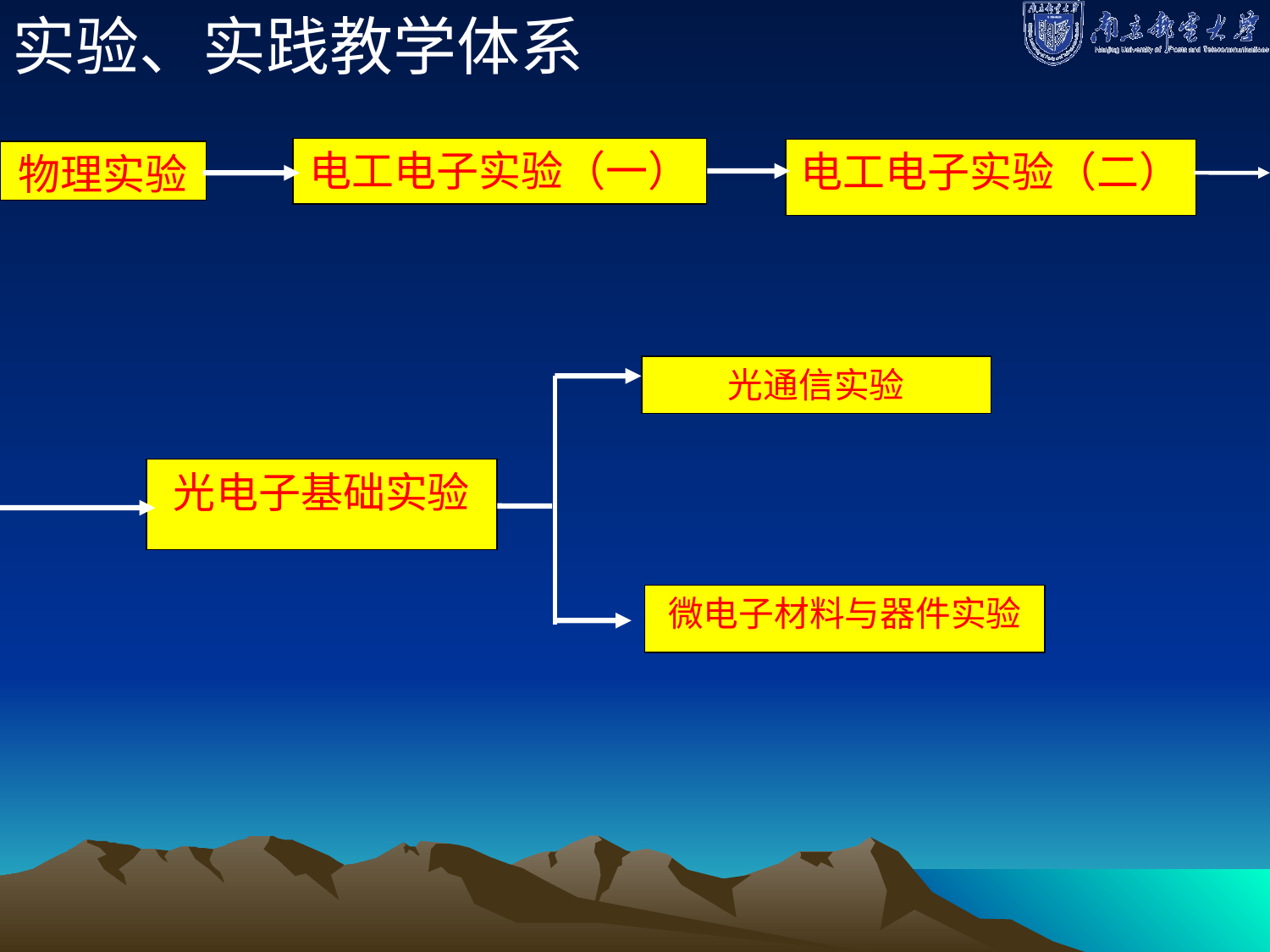

实验、实践教学体系
电工电子实验（一）
电工电子实验（二）
物理实验

光通信实验

光电子基础实验

微电子材料与器件实验

29